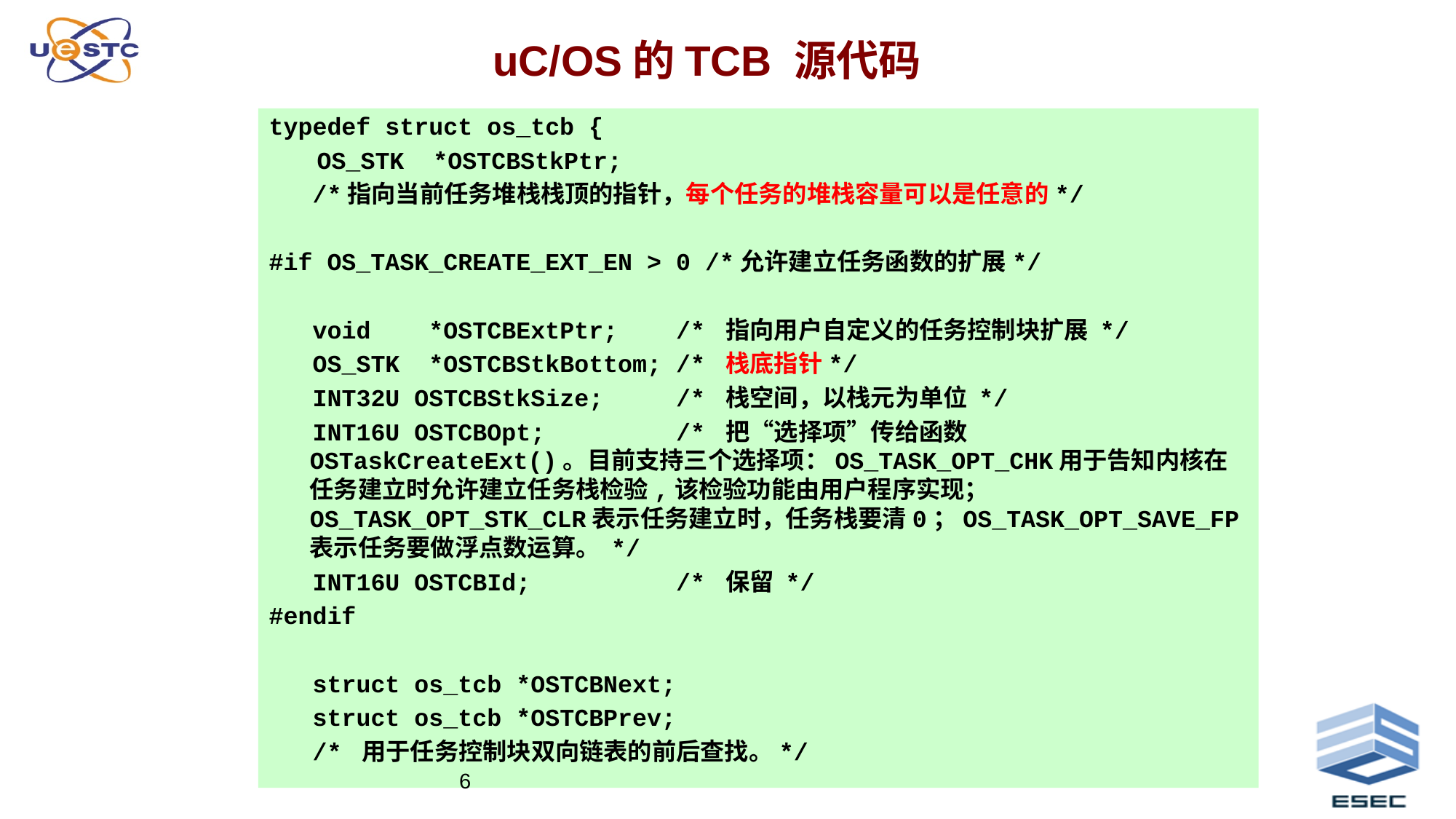

uC/OS的TCB 源代码
typedef struct os_tcb {
        OS_STK  *OSTCBStkPtr;
   /*指向当前任务堆栈栈顶的指针，每个任务的堆栈容量可以是任意的*/

#if OS_TASK_CREATE_EXT_EN > 0 /*允许建立任务函数的扩展*/

   void    *OSTCBExtPtr;    /* 指向用户自定义的任务控制块扩展 */
   OS_STK  *OSTCBStkBottom; /* 栈底指针*/
   INT32U OSTCBStkSize;     /* 栈空间，以栈元为单位 */
   INT16U OSTCBOpt;         /* 把“选择项”传给函数 OSTaskCreateExt()。目前支持三个选择项：OS_TASK_OPT_CHK用于告知内核在任务建立时允许建立任务栈检验,该检验功能由用户程序实现；OS_TASK_OPT_STK_CLR表示任务建立时，任务栈要清0；OS_TASK_OPT_SAVE_FP表示任务要做浮点数运算。 */
   INT16U OSTCBId;          /* 保留 */
#endif

   struct os_tcb *OSTCBNext;
   struct os_tcb *OSTCBPrev;
   /* 用于任务控制块双向链表的前后查找。*/

6